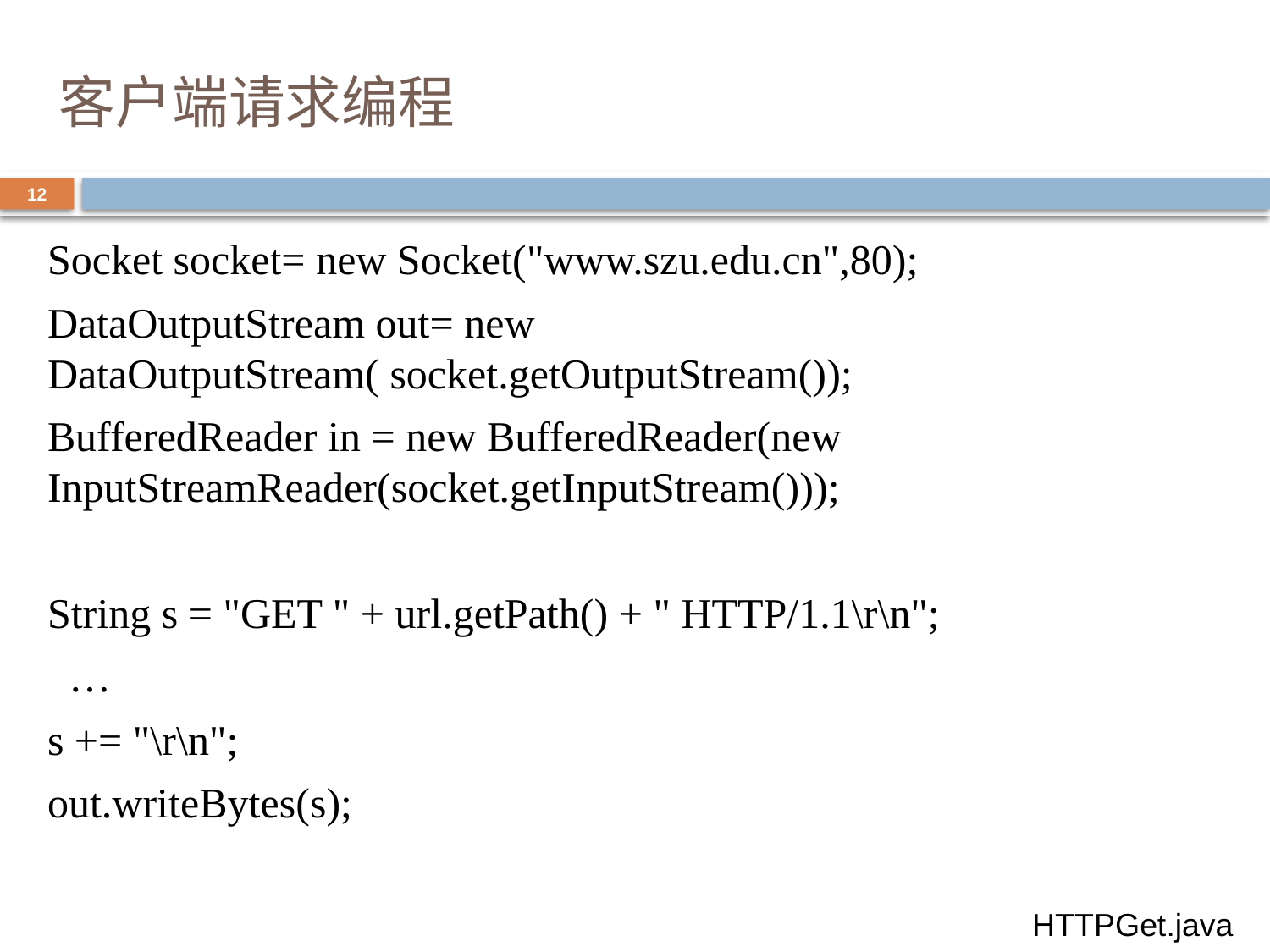

# 客户端请求编程
12
Socket socket= new Socket("www.szu.edu.cn",80);
DataOutputStream out= new DataOutputStream( socket.getOutputStream());
BufferedReader in = new BufferedReader(new InputStreamReader(socket.getInputStream()));

String s = "GET " + url.getPath() + " HTTP/1.1\r\n";
  …
s += "\r\n";
out.writeBytes(s);

HTTPGet.java